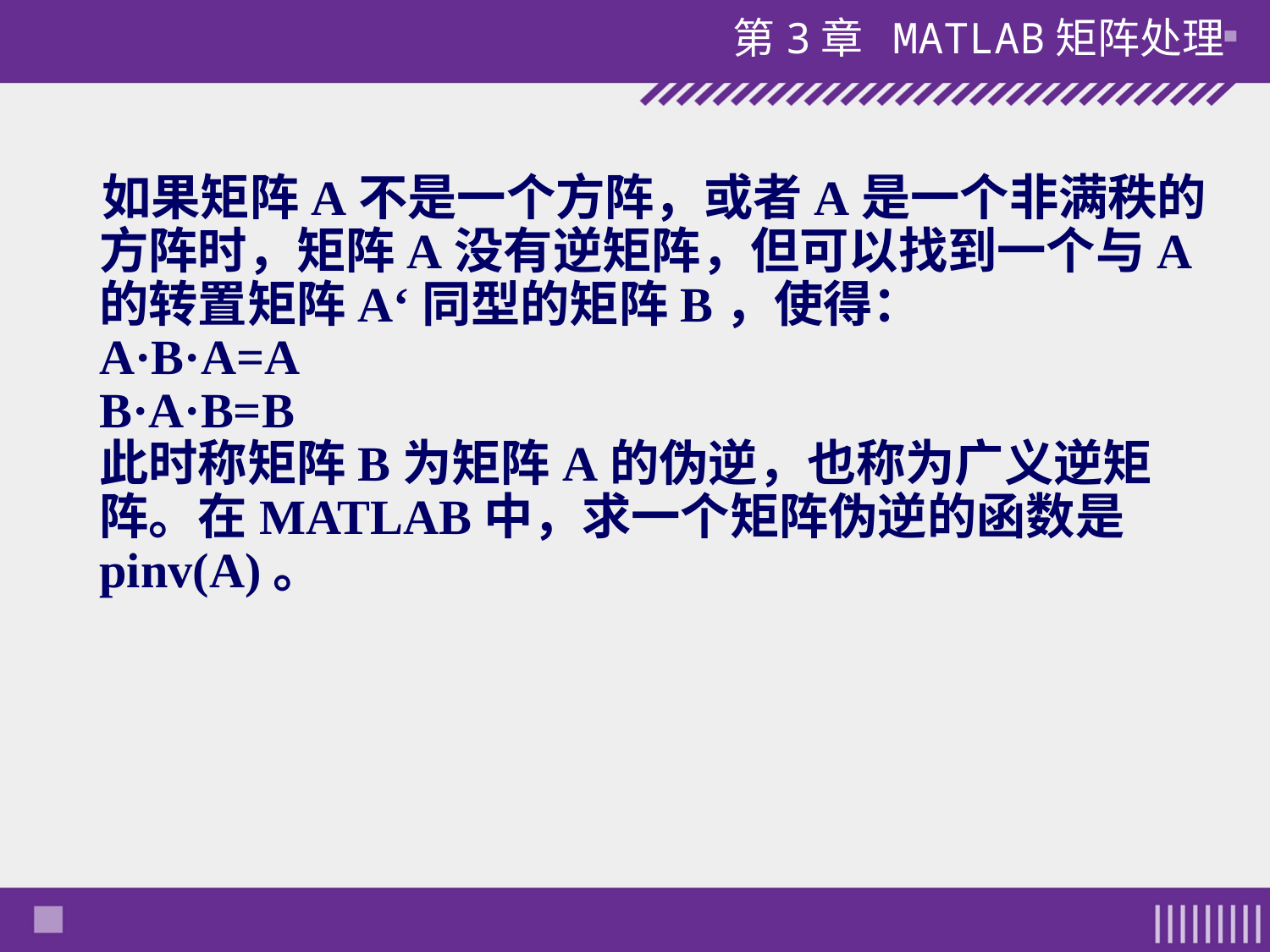

如果矩阵A不是一个方阵，或者A是一个非满秩的方阵时，矩阵A没有逆矩阵，但可以找到一个与A的转置矩阵A‘同型的矩阵B，使得：
A·B·A=A
B·A·B=B
此时称矩阵B为矩阵A的伪逆，也称为广义逆矩阵。在MATLAB中，求一个矩阵伪逆的函数是pinv(A)。